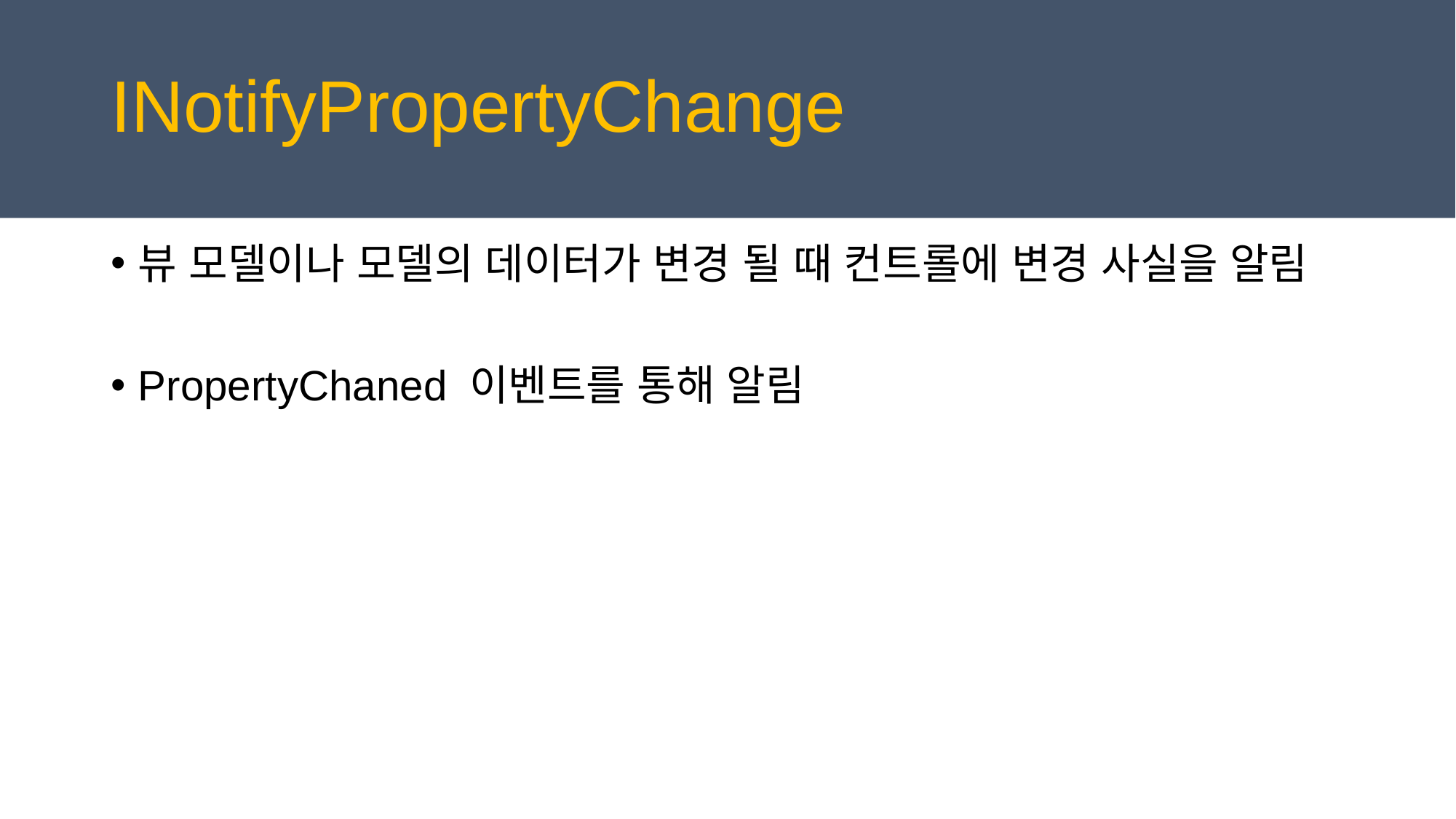

INotifyPropertyChange
뷰 모델이나 모델의 데이터가 변경 될 때 컨트롤에 변경 사실을 알림

PropertyChaned 이벤트를 통해 알림